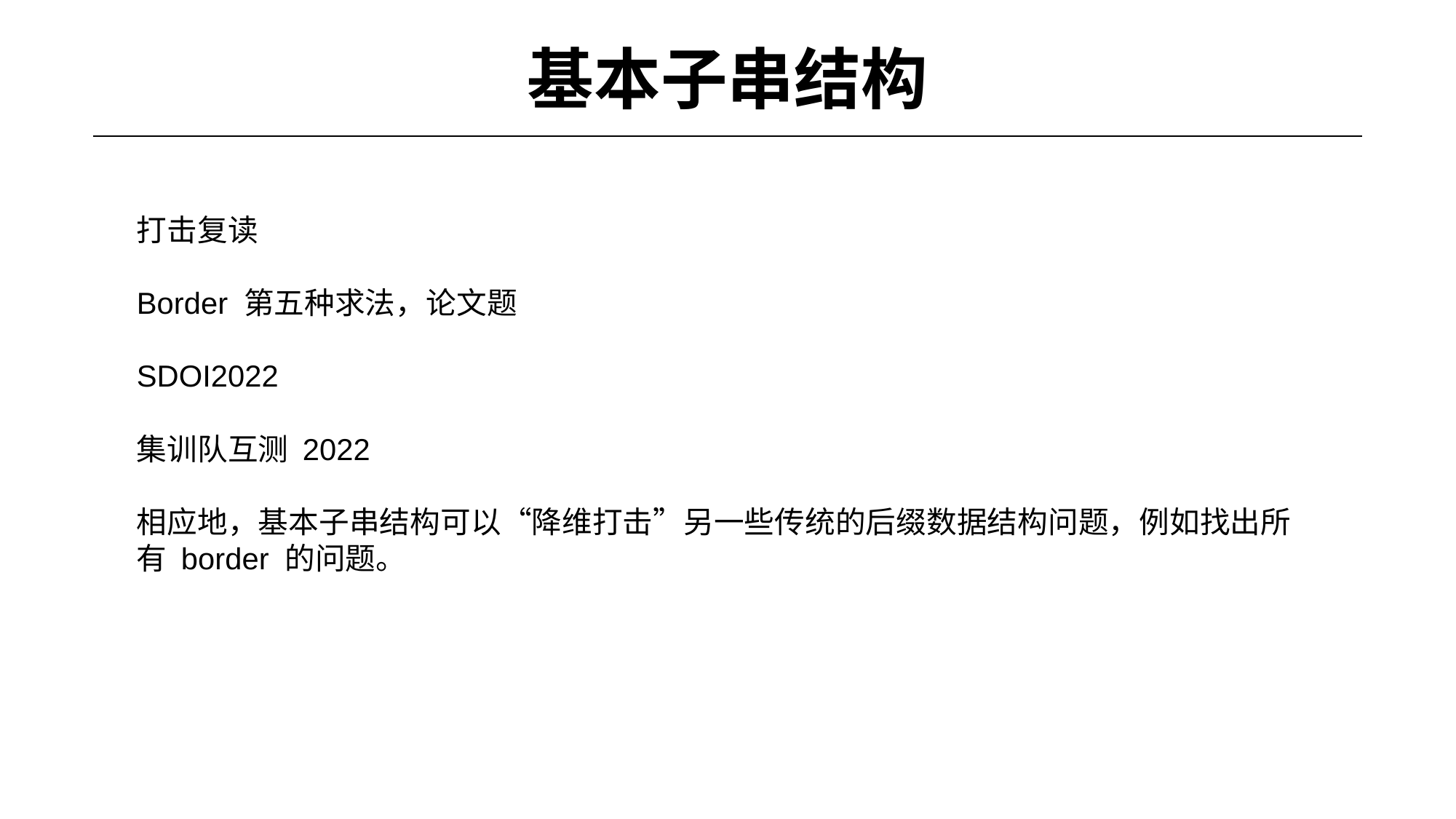

# 基本子串结构
打击复读

Border 第五种求法，论文题

SDOI2022

集训队互测 2022

相应地，基本子串结构可以“降维打击”另一些传统的后缀数据结构问题，例如找出所有 border 的问题。